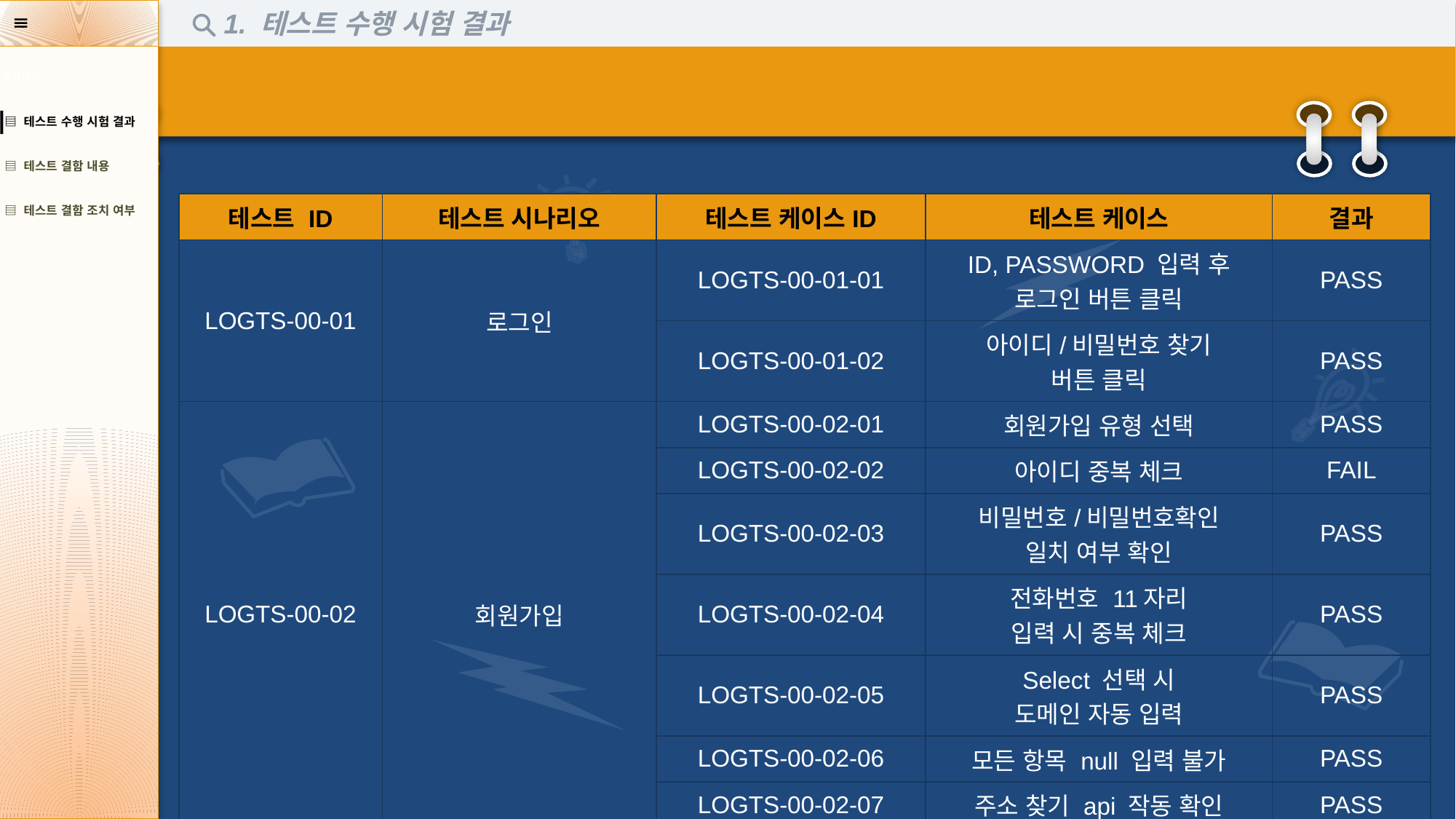

1. 테스트 수행 시험 결과

| INDEX |
| --- |
| ▤ 테스트 수행 시험 결과 |
| ▤ 테스트 결함 내용 |
| ▤ 테스트 결함 조치 여부 |

| 테스트 ID | 테스트 시나리오 | 테스트 케이스ID | 테스트 케이스 | 결과 |
| --- | --- | --- | --- | --- |
| LOGTS-00-01 | 로그인 | LOGTS-00-01-01 | ID, PASSWORD 입력 후 로그인 버튼 클릭 | PASS |
|  |  | LOGTS-00-01-02 | 아이디/비밀번호 찾기 버튼 클릭 | PASS |
| LOGTS-00-02 | 회원가입 | LOGTS-00-02-01 | 회원가입 유형 선택 | PASS |
|  |  | LOGTS-00-02-02 | 아이디 중복 체크 | FAIL |
|  |  | LOGTS-00-02-03 | 비밀번호/비밀번호확인 일치 여부 확인 | PASS |
|  |  | LOGTS-00-02-04 | 전화번호 11자리 입력 시 중복 체크 | PASS |
|  |  | LOGTS-00-02-05 | Select 선택 시 도메인 자동 입력 | PASS |
|  |  | LOGTS-00-02-06 | 모든 항목 null 입력 불가 | PASS |
|  |  | LOGTS-00-02-07 | 주소 찾기 api 작동 확인 | PASS |